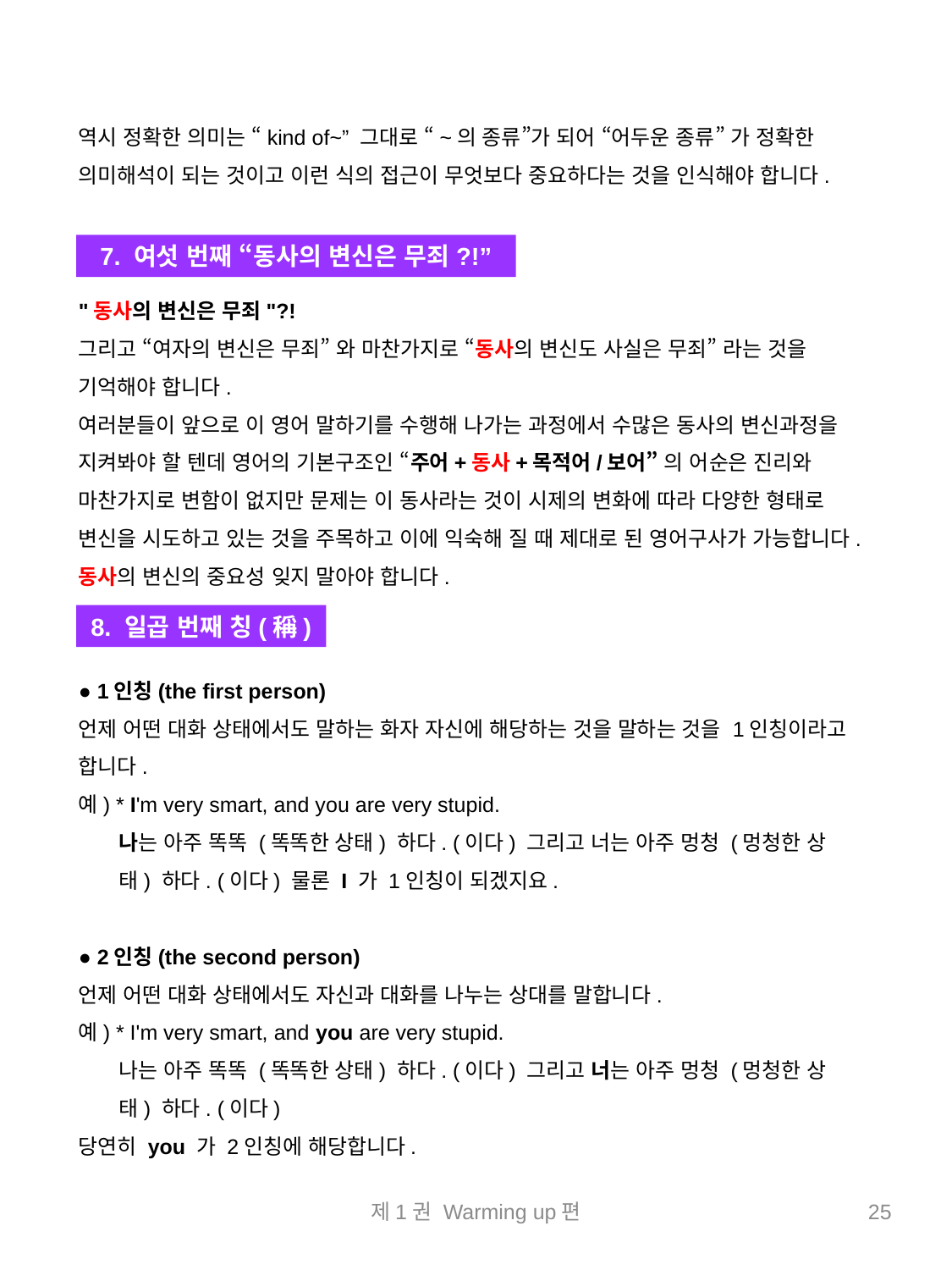

역시 정확한 의미는 “kind of~” 그대로 “~의 종류”가 되어 “어두운 종류” 가 정확한 의미해석이 되는 것이고 이런 식의 접근이 무엇보다 중요하다는 것을 인식해야 합니다.

7. 여섯 번째 “동사의 변신은 무죄?!”
"동사의 변신은 무죄"?!
그리고 “여자의 변신은 무죄” 와 마찬가지로 “동사의 변신도 사실은 무죄” 라는 것을 기억해야 합니다.
여러분들이 앞으로 이 영어 말하기를 수행해 나가는 과정에서 수많은 동사의 변신과정을 지켜봐야 할 텐데 영어의 기본구조인 “주어+동사+목적어/보어” 의 어순은 진리와 마찬가지로 변함이 없지만 문제는 이 동사라는 것이 시제의 변화에 따라 다양한 형태로 변신을 시도하고 있는 것을 주목하고 이에 익숙해 질 때 제대로 된 영어구사가 가능합니다. 동사의 변신의 중요성 잊지 말아야 합니다.

● 1인칭(the first person)
언제 어떤 대화 상태에서도 말하는 화자 자신에 해당하는 것을 말하는 것을 1인칭이라고 합니다.
예) * I'm very smart, and you are very stupid.
      나는 아주 똑똑 (똑똑한 상태) 하다. (이다) 그리고 너는 아주 멍청 (멍청한 상
      태) 하다. (이다) 물론 I 가 1인칭이 되겠지요.

● 2인칭(the second person)
언제 어떤 대화 상태에서도 자신과 대화를 나누는 상대를 말합니다.
예) * I'm very smart, and you are very stupid.
      나는 아주 똑똑 (똑똑한 상태) 하다. (이다) 그리고 너는 아주 멍청 (멍청한 상
      태) 하다. (이다)
당연히 you 가 2인칭에 해당합니다.
8. 일곱 번째 칭(稱)
제1권 Warming up편
25